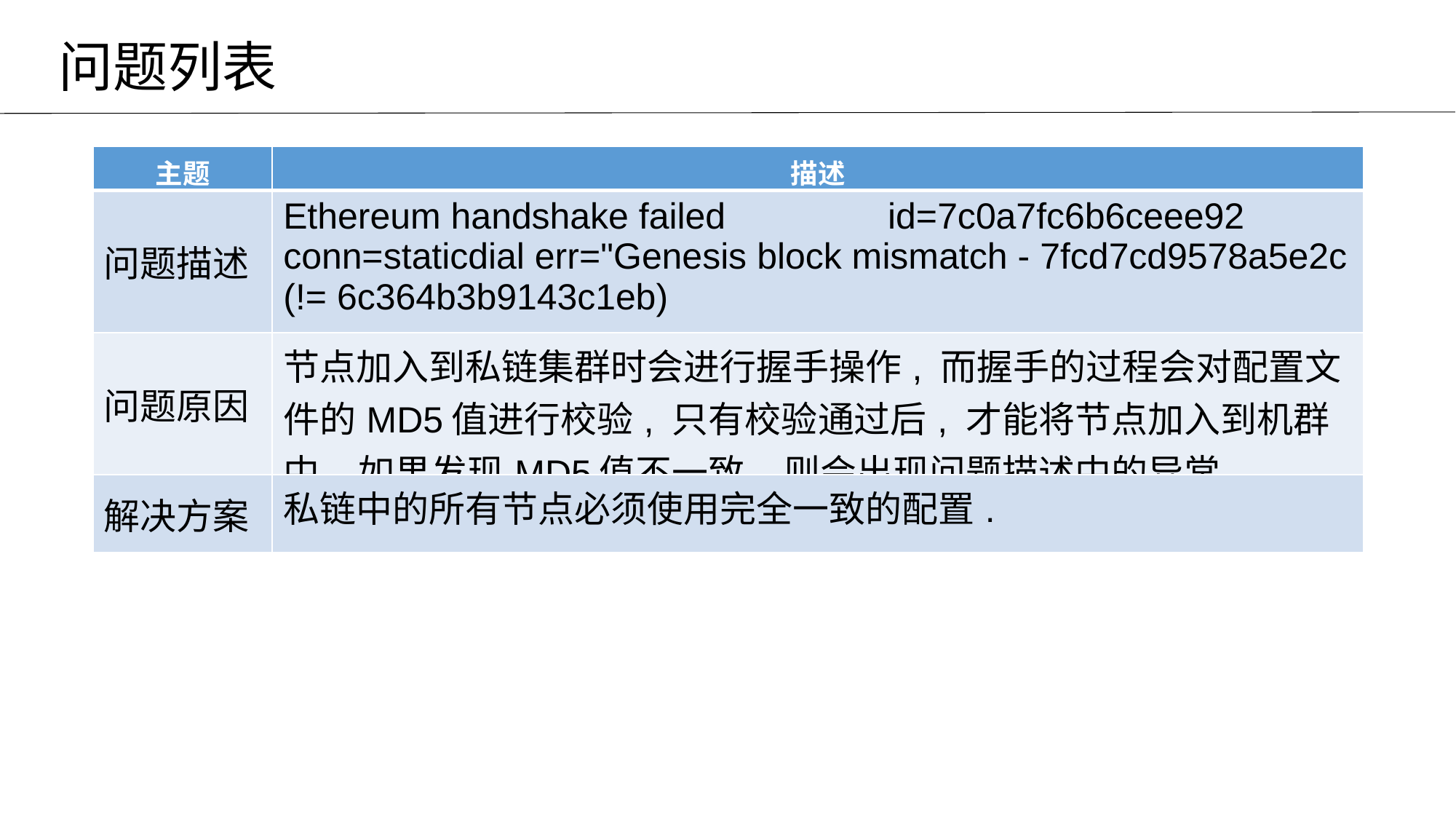

问题列表
| 主题 | 描述 |
| --- | --- |
| 问题描述 | Ethereum handshake failed id=7c0a7fc6b6ceee92 conn=staticdial err="Genesis block mismatch - 7fcd7cd9578a5e2c (!= 6c364b3b9143c1eb) |
| 问题原因 | 节点加入到私链集群时会进行握手操作, 而握手的过程会对配置文件的MD5值进行校验, 只有校验通过后, 才能将节点加入到机群中. 如果发现MD5值不一致, 则会出现问题描述中的异常. |
| 解决方案 | 私链中的所有节点必须使用完全一致的配置. |